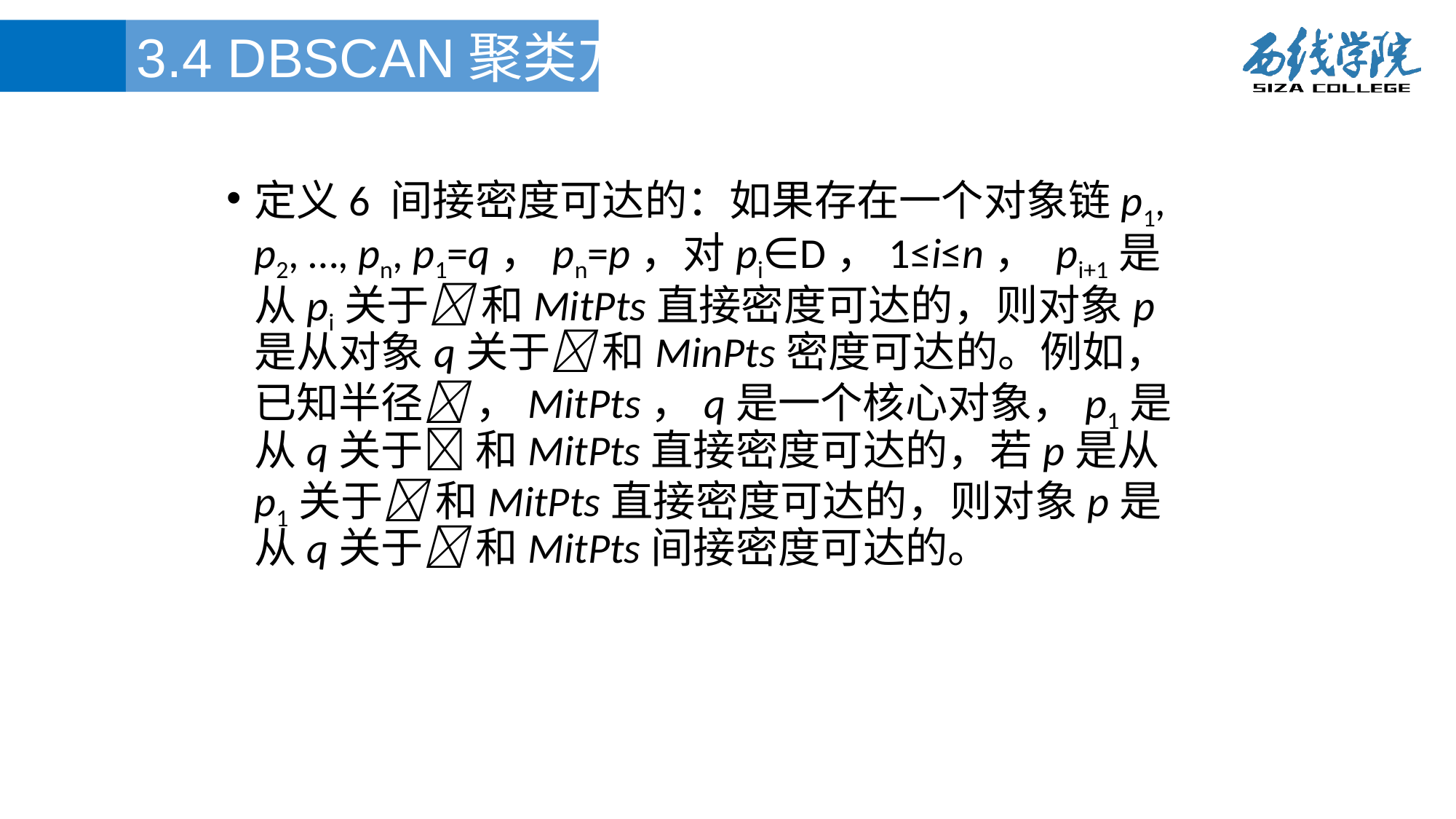

3.4 DBSCAN聚类方法

定义6 间接密度可达的：如果存在一个对象链p1, p2, …, pn, p1=q，pn=p，对pi∈D，1≤i≤n， pi+1是从pi关于ε 和MitPts直接密度可达的，则对象p是从对象q关于ε 和MinPts密度可达的。例如，已知半径ε ，MitPts，q是一个核心对象，p1是从q关于ε 和MitPts直接密度可达的，若p是从p1关于ε 和MitPts直接密度可达的，则对象p是从q关于ε 和MitPts间接密度可达的。